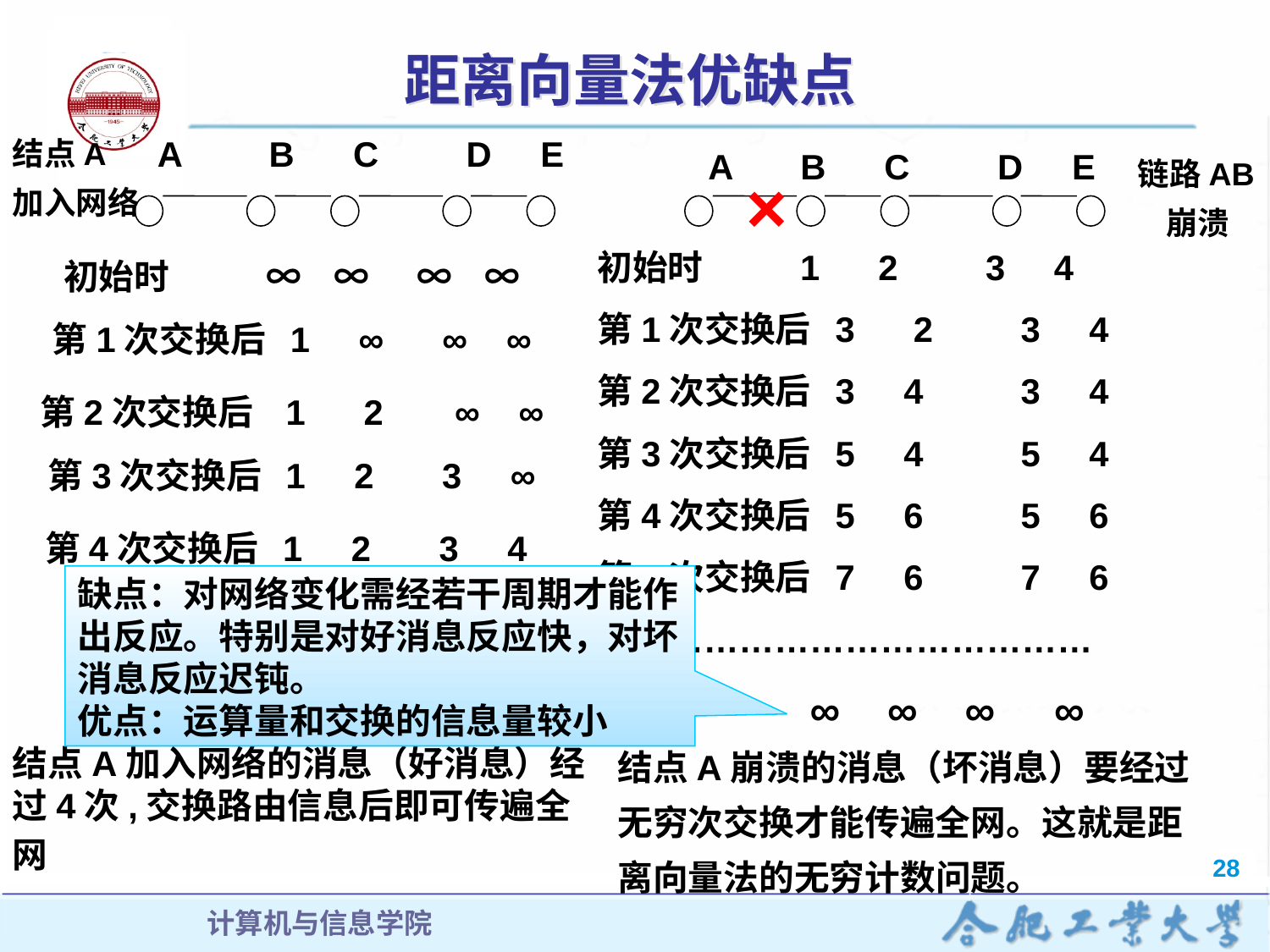

# 距离向量法优缺点
结点A加入网络
A         B      C         D     E

A       B      C         D     E

×
链路AB崩溃
初始时           1      2         3     4
第1次交换后  3      2         3     4
第2次交换后  3     4          3     4
第3次交换后  5     4          5     4
第4次交换后  5     6          5     6
第5次交换后  7     6          7     6
……………………………………
                  ∞    ∞    ∞     ∞
初始时            ∞    ∞      ∞    ∞
第1次交换后  1     ∞      ∞    ∞
第2次交换后   1      2      ∞    ∞
第3次交换后  1     2       3     ∞
第4次交换后  1     2       3     4
缺点：对网络变化需经若干周期才能作出反应。特别是对好消息反应快，对坏消息反应迟钝。
优点：运算量和交换的信息量较小
结点A崩溃的消息（坏消息）要经过无穷次交换才能传遍全网。这就是距离向量法的无穷计数问题。
结点A加入网络的消息（好消息）经过4次,交换路由信息后即可传遍全网